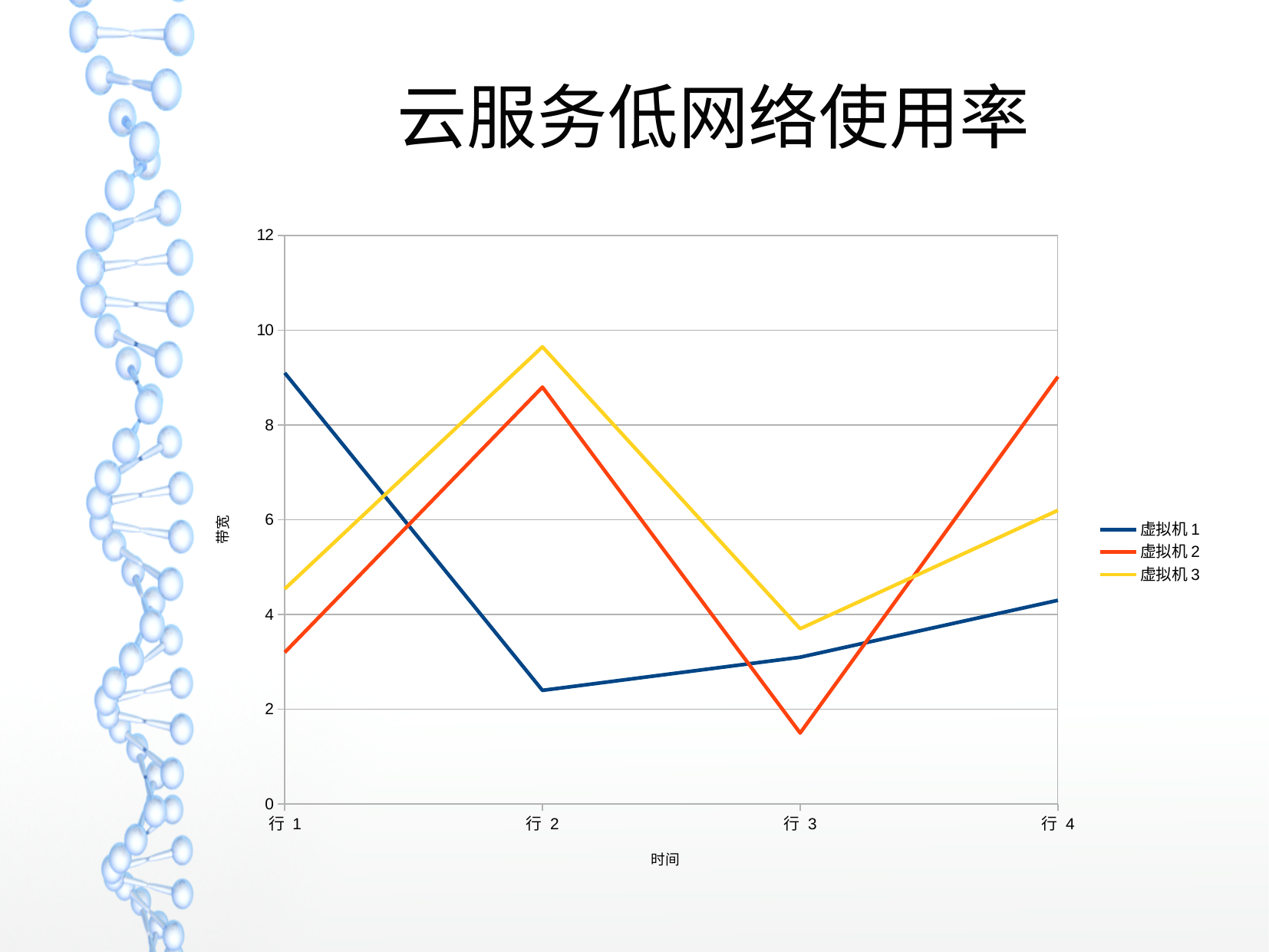

云服务低网络使用率

### Chart

| Category | 虚拟机1 | 虚拟机2 | 虚拟机3 |
|---|---|---|---|
| 行 1 | 9.1 | 3.2 | 4.54 |
| 行 2 | 2.4 | 8.8 | 9.65 |
| 行 3 | 3.1 | 1.5 | 3.7 |
| 行 4 | 4.3 | 9.02 | 6.2 |